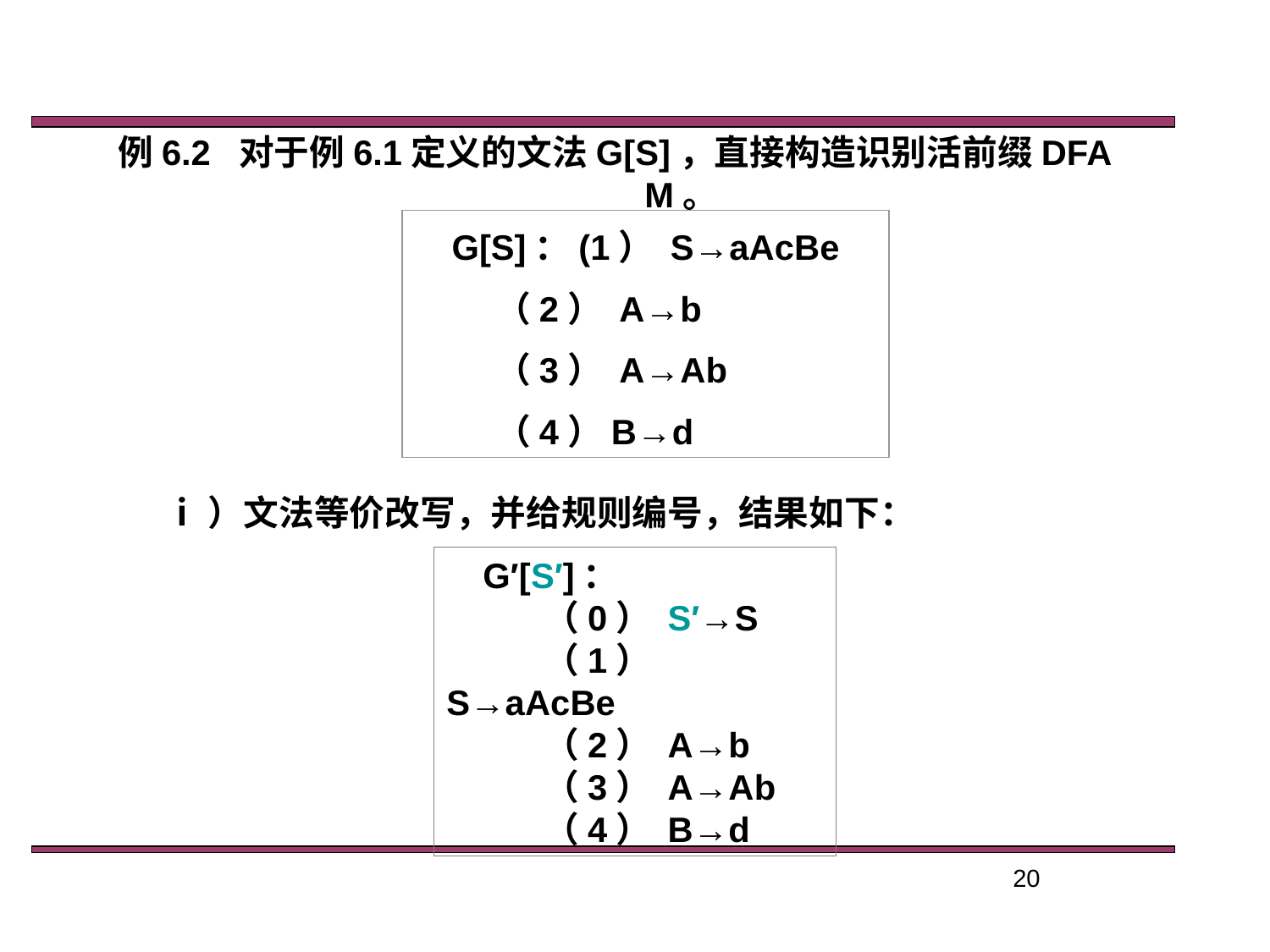

例6.2  对于例6.1定义的文法G[S]，直接构造识别活前缀DFA  M。
G[S]：(1） S→aAcBe
         （2） A→b
         （3） A→Ab
         （4）B→d
ⅰ）文法等价改写，并给规则编号，结果如下：
G′[S′]：
（0） S′→S
（1） S→aAcBe
（2） A→b
（3） A→Ab
（4） B→d
20